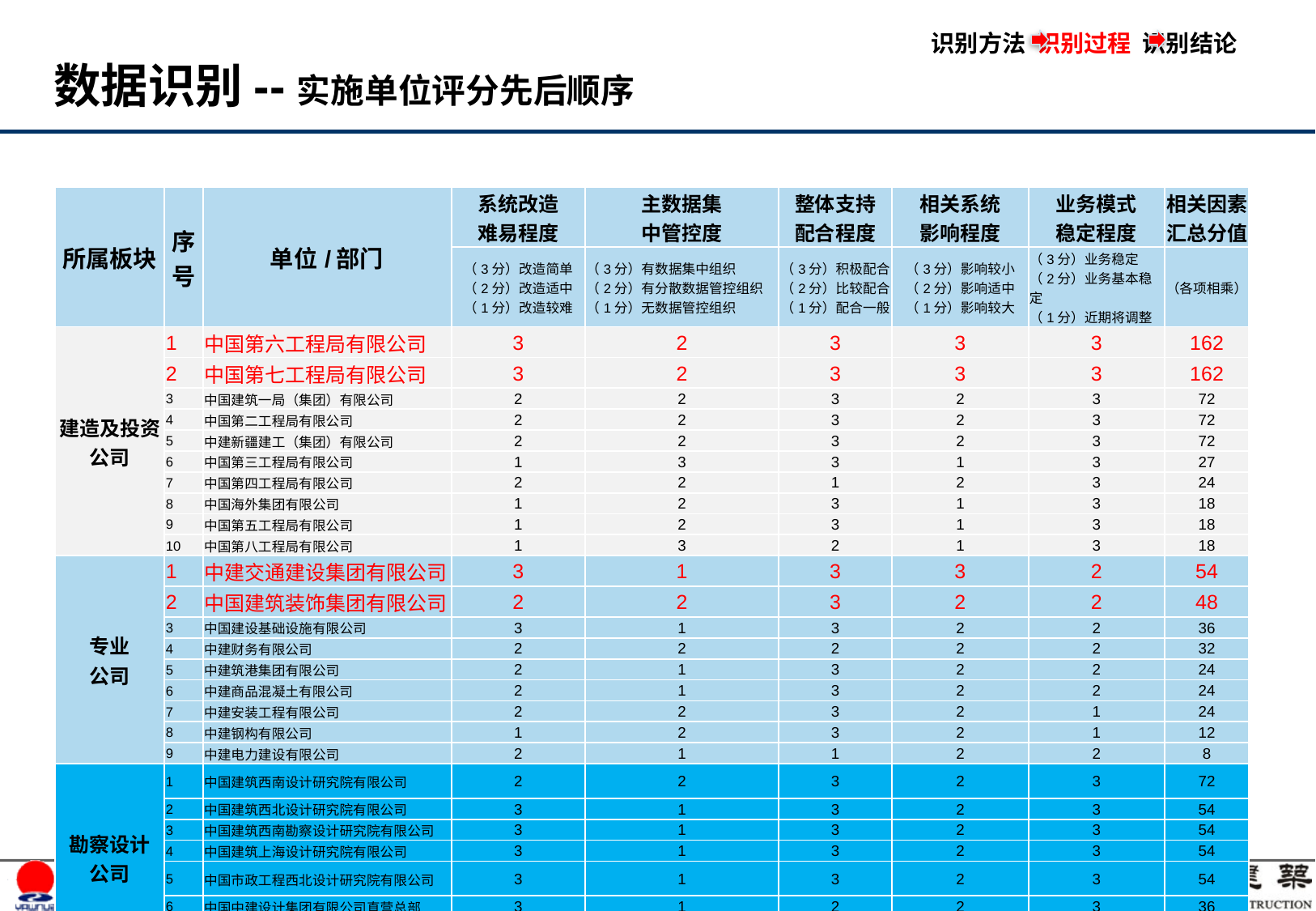

识别方法  识别过程  识别结论
# 数据识别--实施单位评分先后顺序

| 所属板块 | 序号 | 单位/部门 | 系统改造 难易程度 | 主数据集 中管控度 | 整体支持 配合程度 | 相关系统 影响程度 | 业务模式 稳定程度 | 相关因素 汇总分值 |
| --- | --- | --- | --- | --- | --- | --- | --- | --- |
|  |  |  | （3分）改造简单 （2分）改造适中 （1分）改造较难 | （3分）有数据集中组织 （2分）有分散数据管控组织 （1分）无数据管控组织 | （3分）积极配合 （2分）比较配合 （1分）配合一般 | （3分）影响较小 （2分）影响适中 （1分）影响较大 | （3分）业务稳定 （2分）业务基本稳定 （1分）近期将调整 | （各项相乘） |
| 建造及投资公司 | 1 | 中国第六工程局有限公司 | 3 | 2 | 3 | 3 | 3 | 162 |
|  | 2 | 中国第七工程局有限公司 | 3 | 2 | 3 | 3 | 3 | 162 |
|  | 3 | 中国建筑一局（集团）有限公司 | 2 | 2 | 3 | 2 | 3 | 72 |
|  | 4 | 中国第二工程局有限公司 | 2 | 2 | 3 | 2 | 3 | 72 |
|  | 5 | 中建新疆建工（集团）有限公司 | 2 | 2 | 3 | 2 | 3 | 72 |
|  | 6 | 中国第三工程局有限公司 | 1 | 3 | 3 | 1 | 3 | 27 |
|  | 7 | 中国第四工程局有限公司 | 2 | 2 | 1 | 2 | 3 | 24 |
|  | 8 | 中国海外集团有限公司 | 1 | 2 | 3 | 1 | 3 | 18 |
|  | 9 | 中国第五工程局有限公司 | 1 | 2 | 3 | 1 | 3 | 18 |
|  | 10 | 中国第八工程局有限公司 | 1 | 3 | 2 | 1 | 3 | 18 |
| 专业 公司 | 1 | 中建交通建设集团有限公司 | 3 | 1 | 3 | 3 | 2 | 54 |
|  | 2 | 中国建筑装饰集团有限公司 | 2 | 2 | 3 | 2 | 2 | 48 |
|  | 3 | 中国建设基础设施有限公司 | 3 | 1 | 3 | 2 | 2 | 36 |
|  | 4 | 中建财务有限公司 | 2 | 2 | 2 | 2 | 2 | 32 |
|  | 5 | 中建筑港集团有限公司 | 2 | 1 | 3 | 2 | 2 | 24 |
|  | 6 | 中建商品混凝土有限公司 | 2 | 1 | 3 | 2 | 2 | 24 |
|  | 7 | 中建安装工程有限公司 | 2 | 2 | 3 | 2 | 1 | 24 |
|  | 8 | 中建钢构有限公司 | 1 | 2 | 3 | 2 | 1 | 12 |
|  | 9 | 中建电力建设有限公司 | 2 | 1 | 1 | 2 | 2 | 8 |
| 勘察设计 公司 | 1 | 中国建筑西南设计研究院有限公司 | 2 | 2 | 3 | 2 | 3 | 72 |
|  | 2 | 中国建筑西北设计研究院有限公司 | 3 | 1 | 3 | 2 | 3 | 54 |
|  | 3 | 中国建筑西南勘察设计研究院有限公司 | 3 | 1 | 3 | 2 | 3 | 54 |
|  | 4 | 中国建筑上海设计研究院有限公司 | 3 | 1 | 3 | 2 | 3 | 54 |
|  | 5 | 中国市政工程西北设计研究院有限公司 | 3 | 1 | 3 | 2 | 3 | 54 |
|  | 6 | 中国中建设计集团有限公司直营总部 | 3 | 1 | 2 | 2 | 3 | 36 |
|  | 7 | 中国建筑东北设计研究院有限公司 | 3 | 1 | 2 | 2 | 3 | 36 |